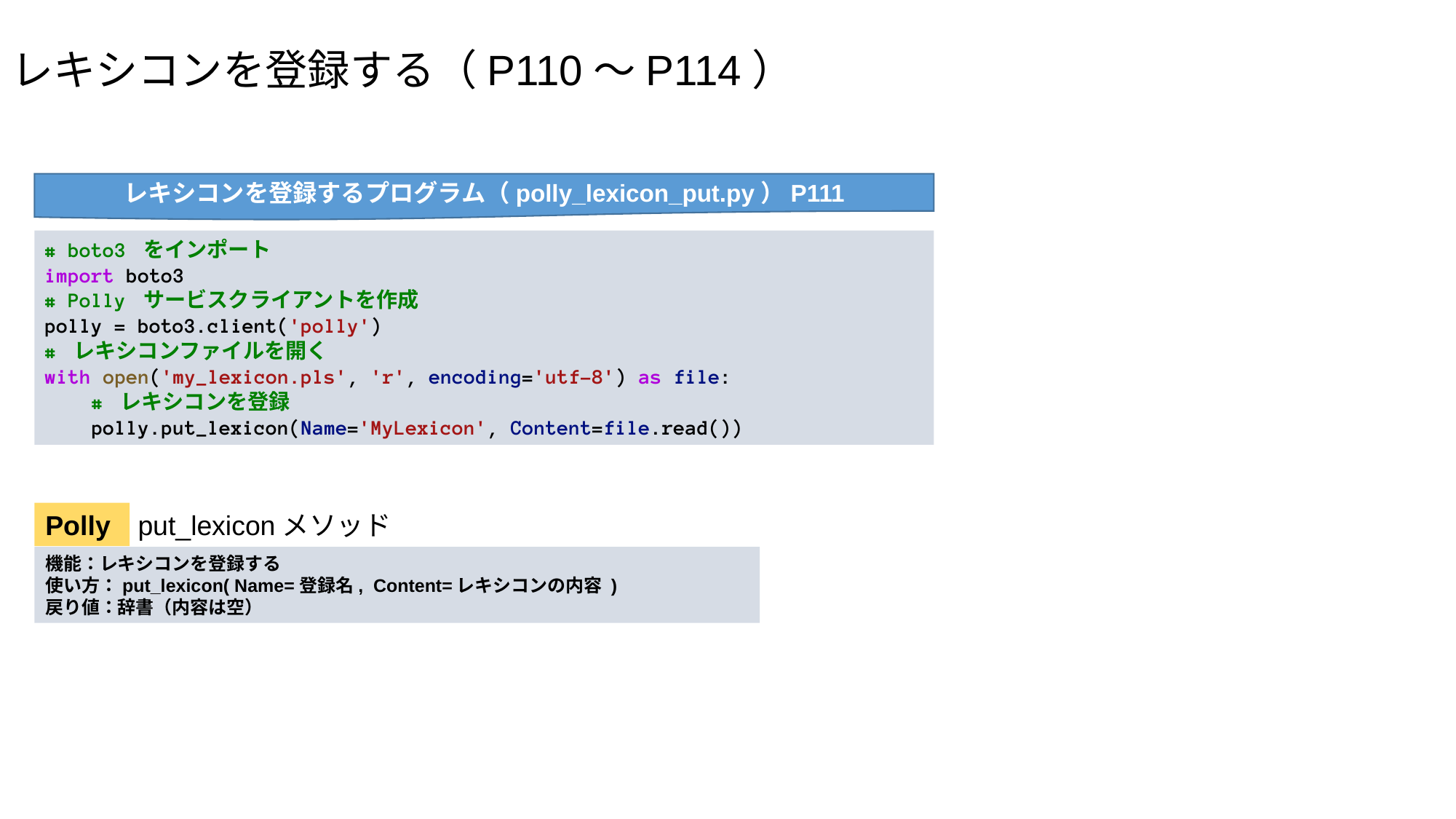

レキシコンを登録する（P110～P114）
レキシコンを登録するプログラム（polly_lexicon_put.py）P111
# boto3 をインポート
import boto3
# Polly サービスクライアントを作成
polly = boto3.client('polly')
# レキシコンファイルを開く
with open('my_lexicon.pls', 'r', encoding='utf-8') as file:
    # レキシコンを登録
    polly.put_lexicon(Name='MyLexicon', Content=file.read())
put_lexiconメソッド
Polly
機能：レキシコンを登録する
使い方：put_lexicon( Name=登録名,  Content=レキシコンの内容 )
戻り値：辞書（内容は空）